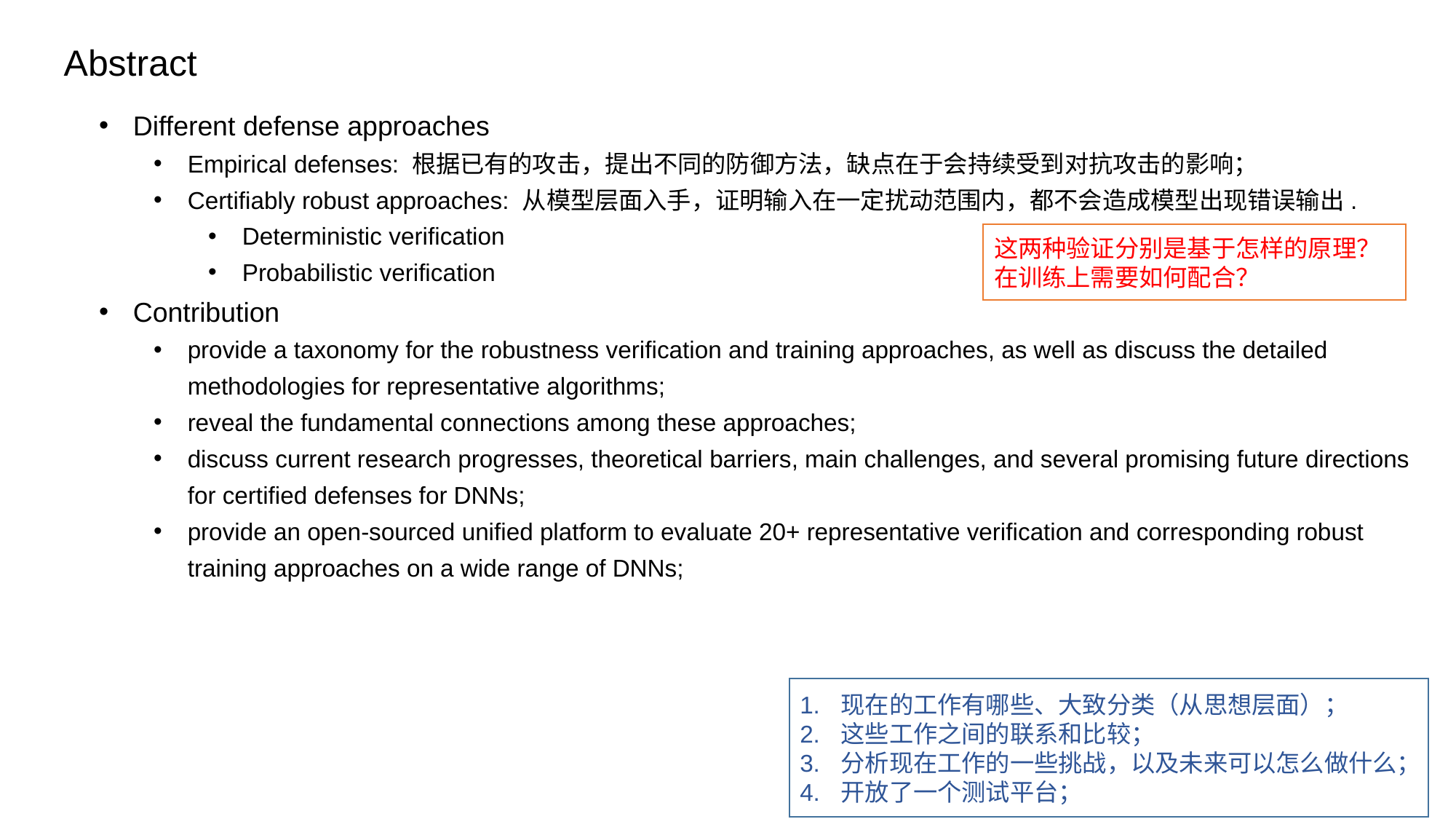

Abstract
Different defense approaches
Empirical defenses: 根据已有的攻击，提出不同的防御方法，缺点在于会持续受到对抗攻击的影响；
Certifiably robust approaches: 从模型层面入手，证明输入在一定扰动范围内，都不会造成模型出现错误输出.
Deterministic verification
Probabilistic verification
Contribution
provide a taxonomy for the robustness verification and training approaches, as well as discuss the detailed methodologies for representative algorithms;
reveal the fundamental connections among these approaches;
discuss current research progresses, theoretical barriers, main challenges, and several promising future directions for certified defenses for DNNs;
provide an open-sourced unified platform to evaluate 20+ representative verification and corresponding robust training approaches on a wide range of DNNs;
这两种验证分别是基于怎样的原理？
在训练上需要如何配合？
现在的工作有哪些、大致分类（从思想层面）；
这些工作之间的联系和比较；
分析现在工作的一些挑战，以及未来可以怎么做什么；
开放了一个测试平台；